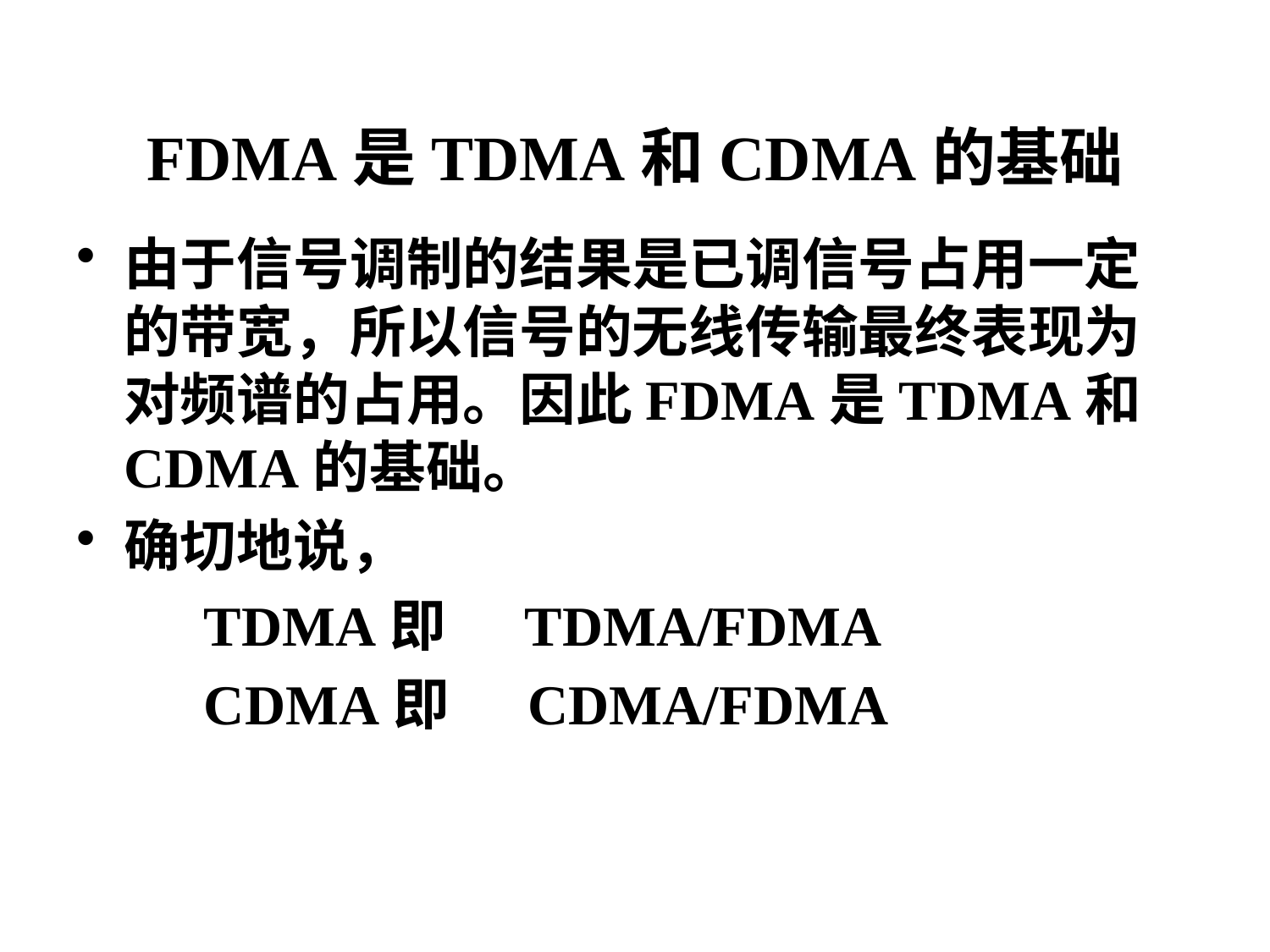

# FDMA是TDMA和CDMA的基础
由于信号调制的结果是已调信号占用一定的带宽，所以信号的无线传输最终表现为对频谱的占用。因此FDMA是TDMA和CDMA的基础。
确切地说，
         TDMA即     TDMA/FDMA
         CDMA即     CDMA/FDMA